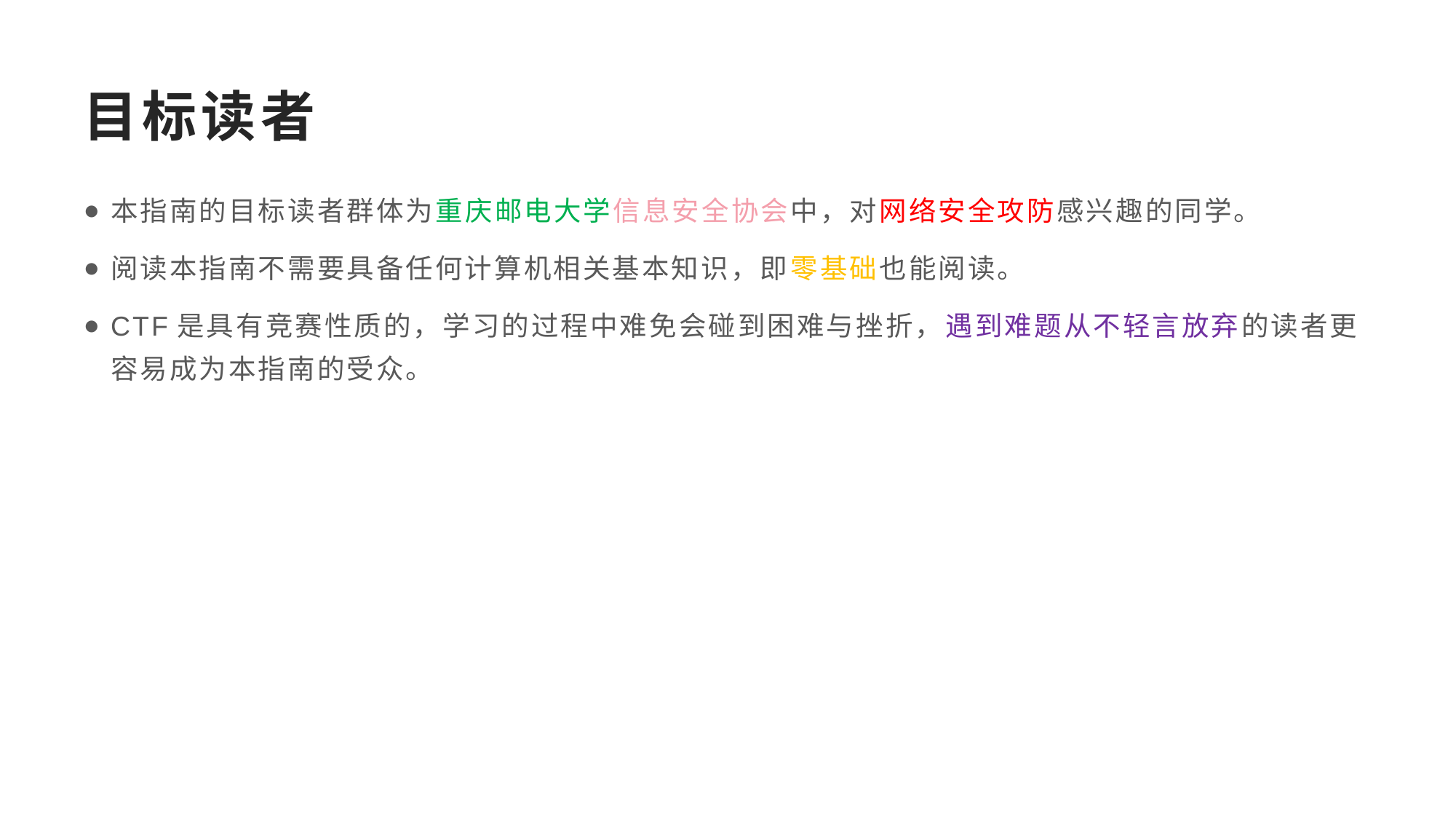

# 目标读者
本指南的目标读者群体为重庆邮电大学信息安全协会中，对网络安全攻防感兴趣的同学。
阅读本指南不需要具备任何计算机相关基本知识，即零基础也能阅读。
CTF是具有竞赛性质的，学习的过程中难免会碰到困难与挫折，遇到难题从不轻言放弃的读者更容易成为本指南的受众。